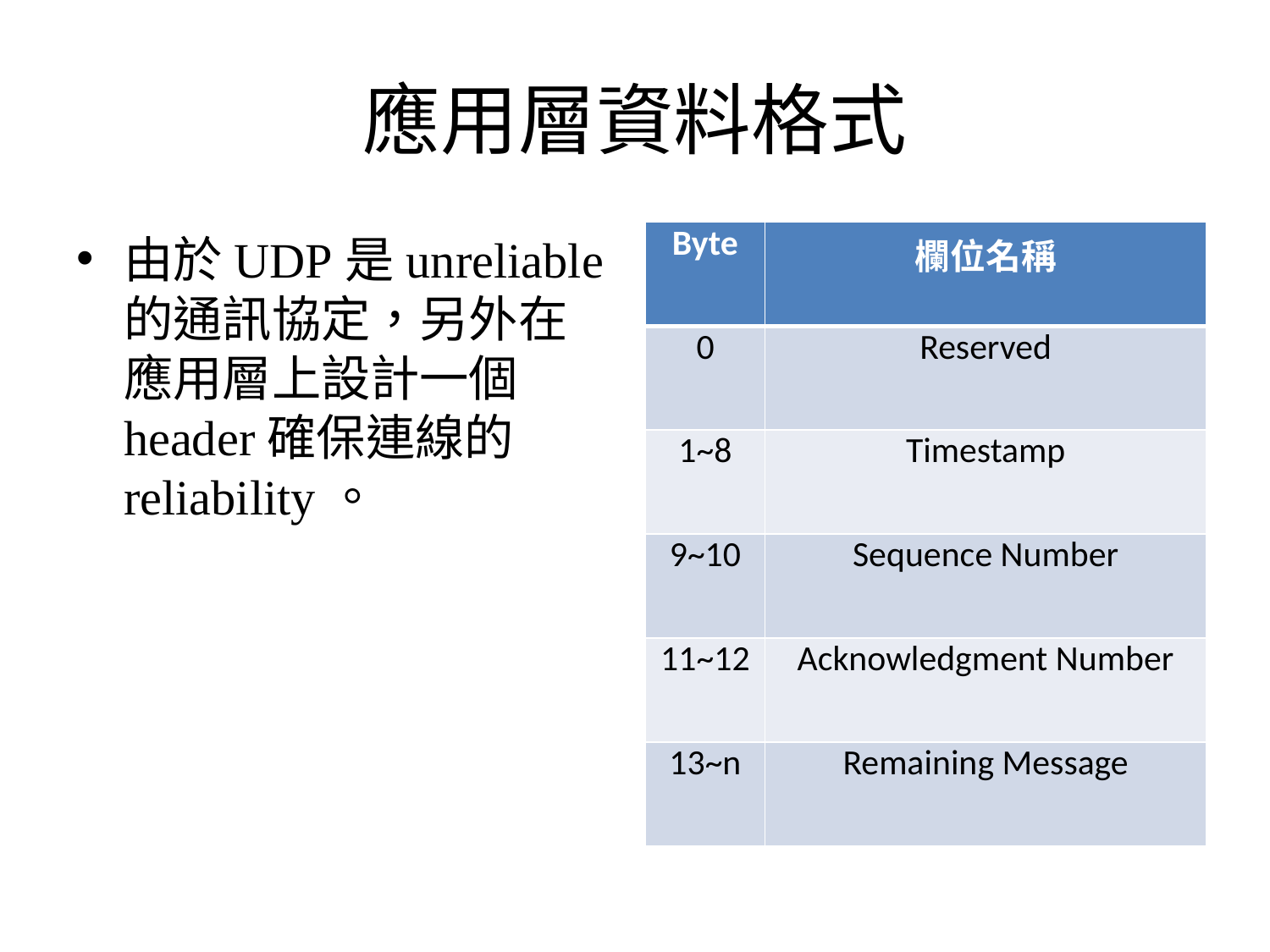

# 應用層資料格式
由於UDP是unreliable的通訊協定，另外在應用層上設計一個header確保連線的reliability。
| Byte | 欄位名稱 |
| --- | --- |
| 0 | Reserved |
| 1~8 | Timestamp |
| 9~10 | Sequence Number |
| 11~12 | Acknowledgment Number |
| 13~n | Remaining Message |